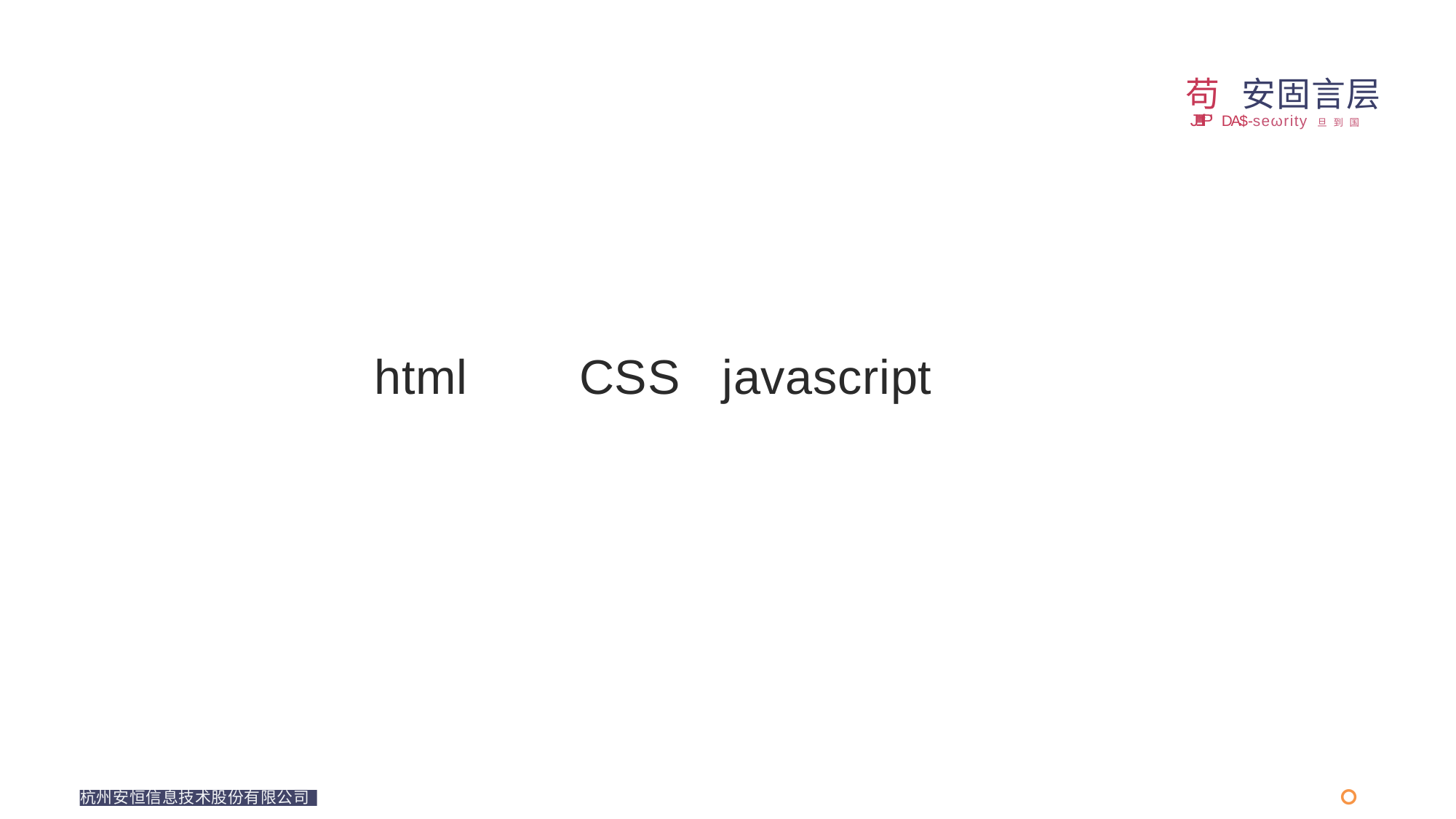

苟安固言层
J!!!!fP' DA$-seωrity 旦到国
html	CSS   javascript

。
杭州安恒信息技术股份有限公司